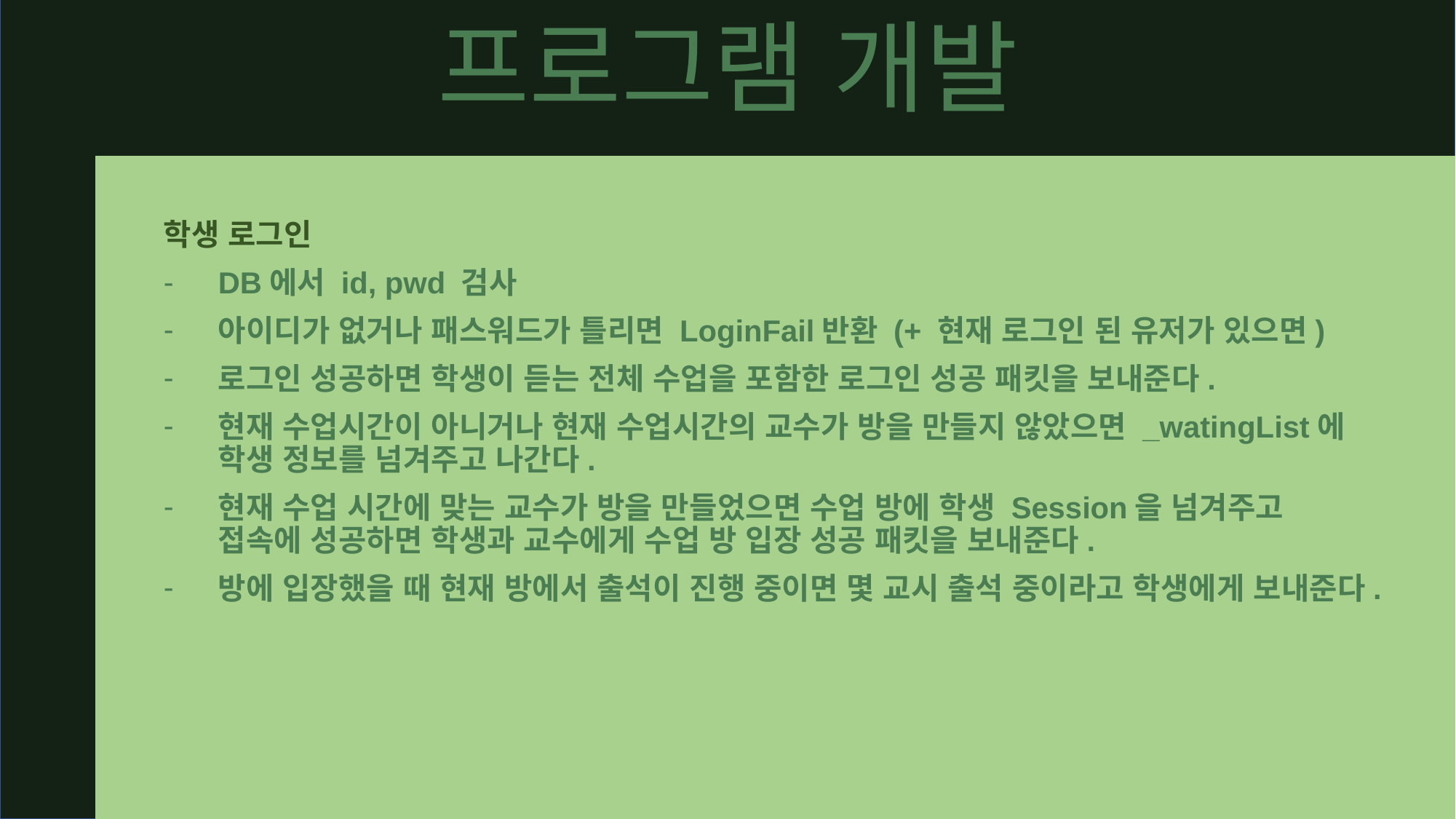

프로그램 개발

학생 로그인
DB에서 id, pwd 검사
아이디가 없거나 패스워드가 틀리면 LoginFail반환 (+ 현재 로그인 된 유저가 있으면)
로그인 성공하면 학생이 듣는 전체 수업을 포함한 로그인 성공 패킷을 보내준다.
현재 수업시간이 아니거나 현재 수업시간의 교수가 방을 만들지 않았으면 _watingList에 학생 정보를 넘겨주고 나간다.
현재 수업 시간에 맞는 교수가 방을 만들었으면 수업 방에 학생 Session을 넘겨주고 접속에 성공하면 학생과 교수에게 수업 방 입장 성공 패킷을 보내준다.
방에 입장했을 때 현재 방에서 출석이 진행 중이면 몇 교시 출석 중이라고 학생에게 보내준다.